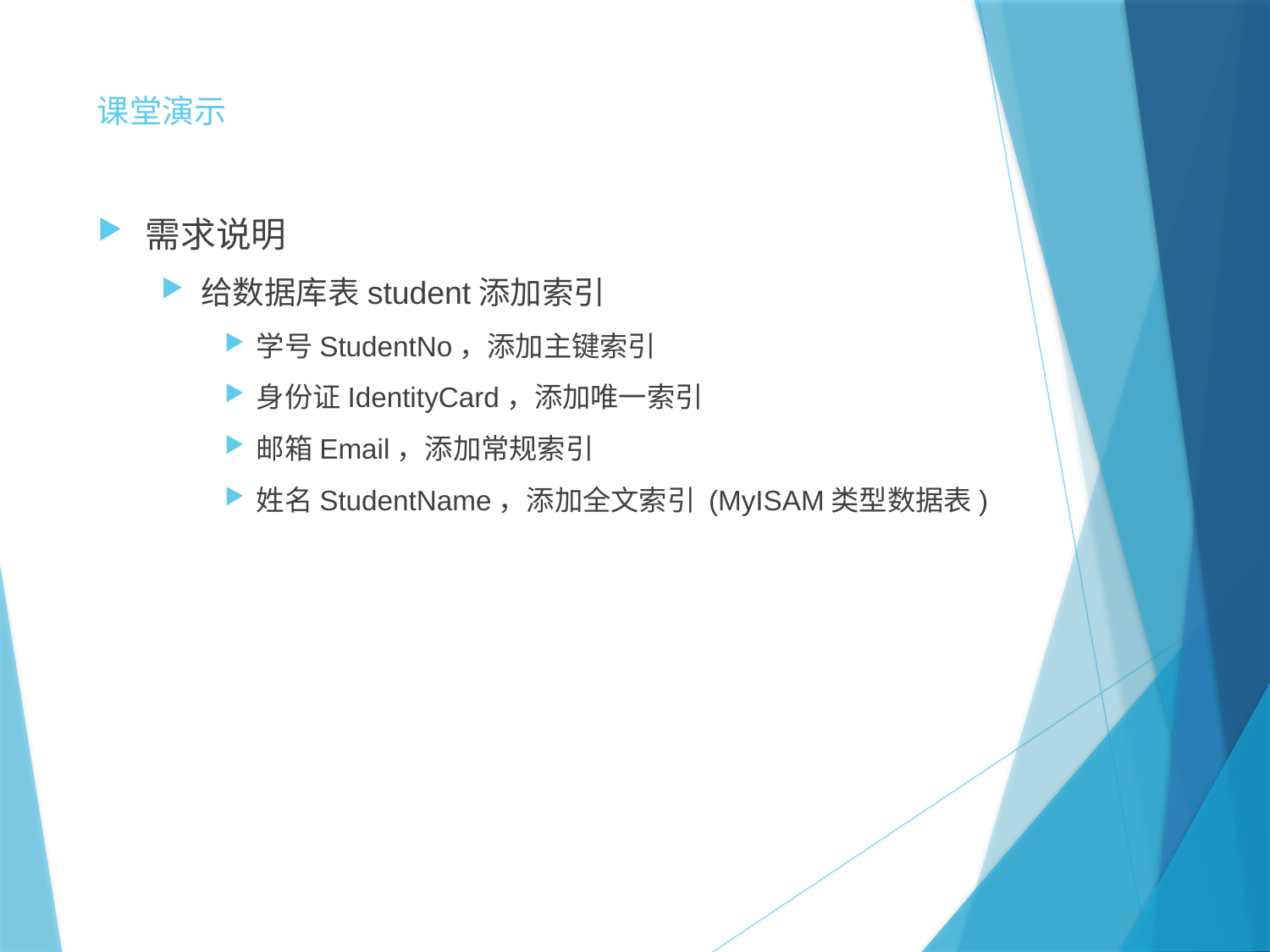

# 课堂演示
需求说明
给数据库表student添加索引
学号StudentNo，添加主键索引
身份证IdentityCard，添加唯一索引
邮箱Email，添加常规索引
姓名StudentName，添加全文索引 (MyISAM类型数据表)